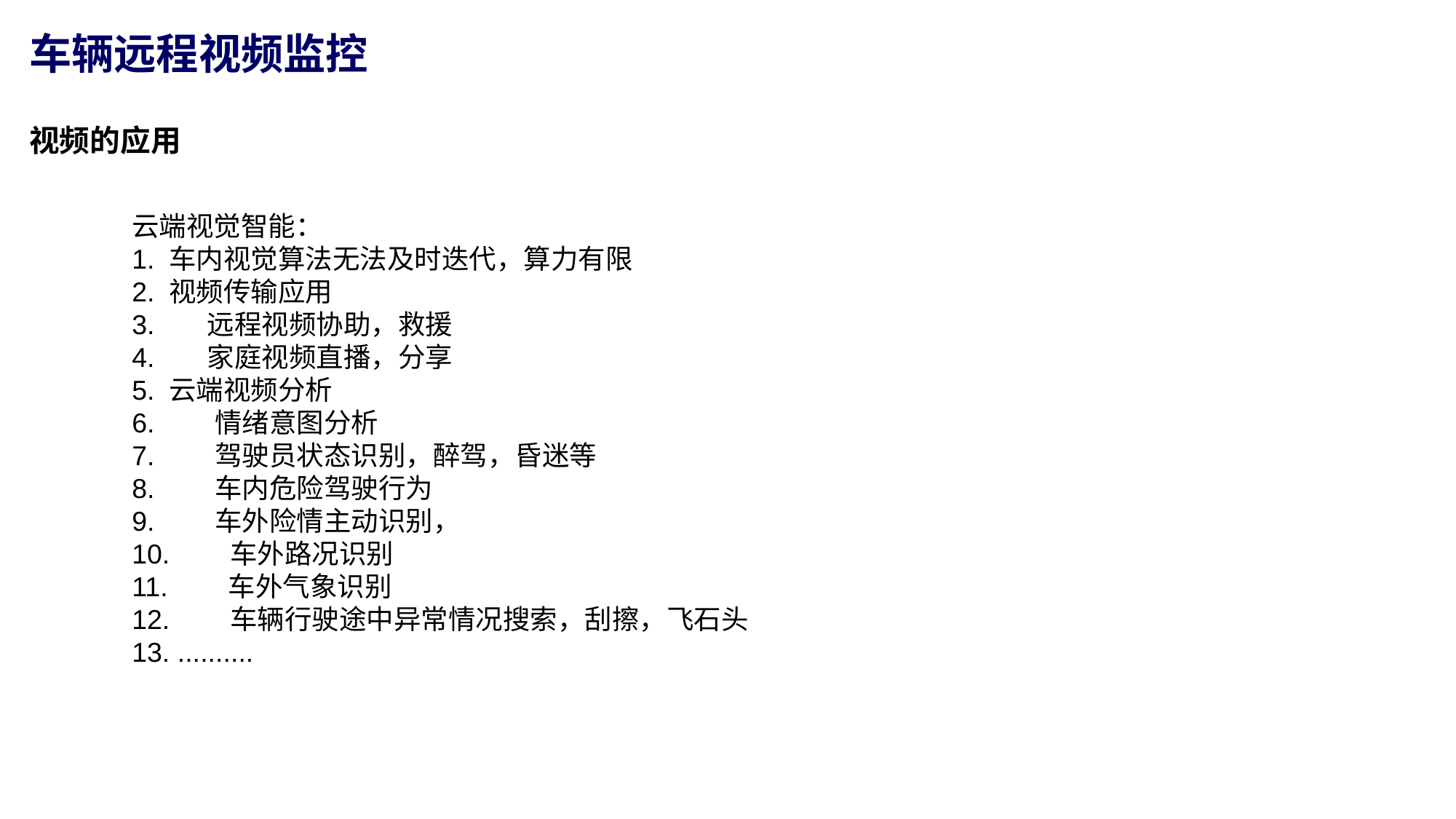

# 车辆远程视频监控
视频的应用
云端视觉智能：
1. 车内视觉算法无法及时迭代，算力有限
2. 视频传输应用
3.      远程视频协助，救援
4.      家庭视频直播，分享
5. 云端视频分析
6.       情绪意图分析
7.       驾驶员状态识别，醉驾，昏迷等
8.       车内危险驾驶行为
9.       车外险情主动识别，
10.       车外路况识别
11.       车外气象识别
12.       车辆行驶途中异常情况搜索，刮擦，飞石头
13. ..........
11